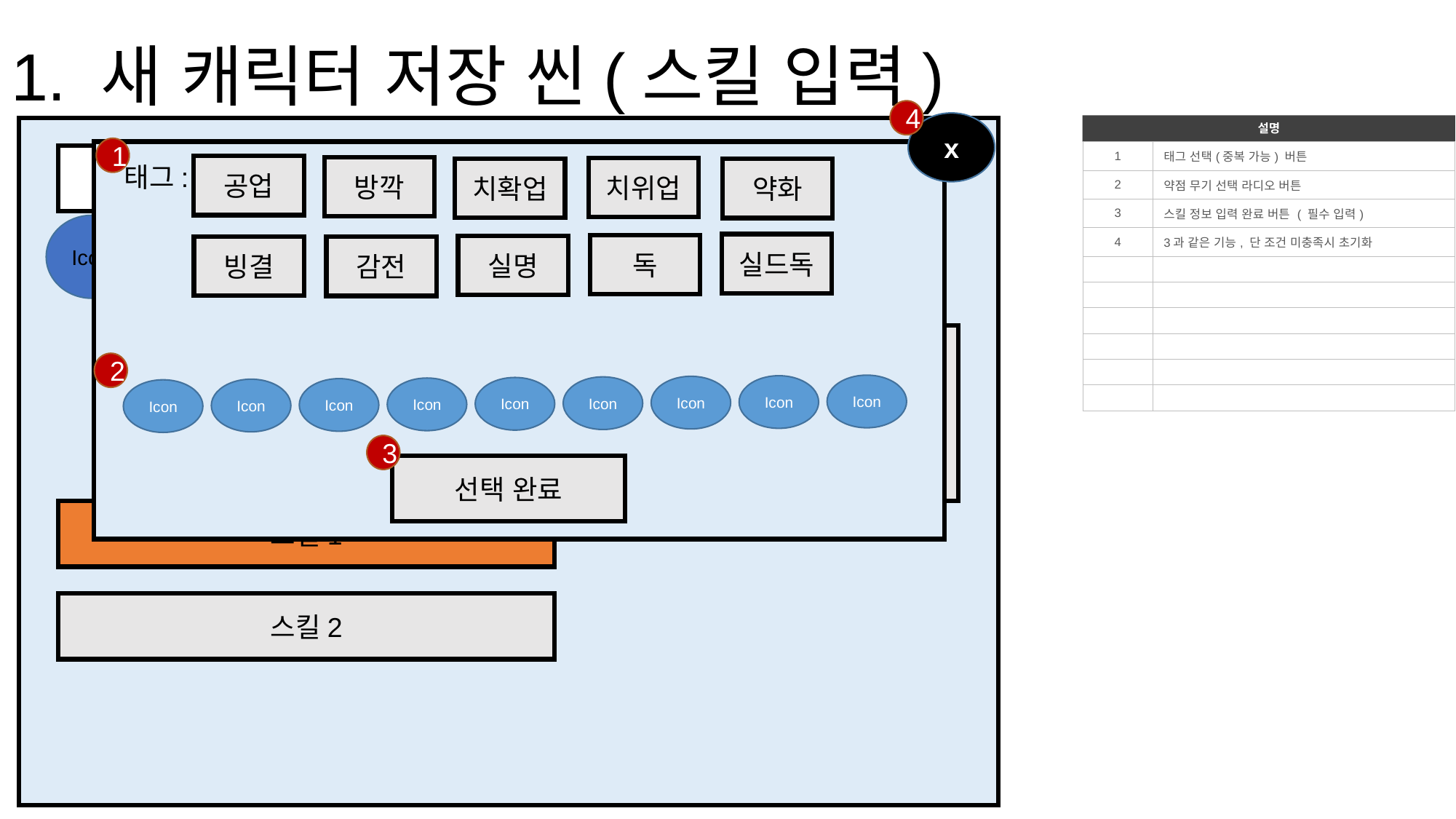

# 1. 새 캐릭터 저장 씬(스킬 입력)
4
x
설명

1

| 1 | 태그 선택(중복 가능) 버튼 |
| --- | --- |
| 2 | 약점 무기 선택 라디오 버튼 |
| 3 | 스킬 정보 입력 완료 버튼 ( 필수 입력) |
| 4 | 3과 같은 기능, 단 조건 미충족시 초기화 |
|  |  |
|  |  |
|  |  |
|  |  |
|  |  |
|  |  |
캐릭터 이름
태그:
공업
방깍
치위업
치확업
약화
Icon
Icon
Icon
Icon
Icon
실드독
독
실명
빙결
감전
7
디펜더
어택커
새 캐릭터 저장
2
Icon
Icon
Icon
Icon
Icon
Icon
Icon
Icon
Icon
라이더
건너
3
선택 완료
스킬1
스킬2